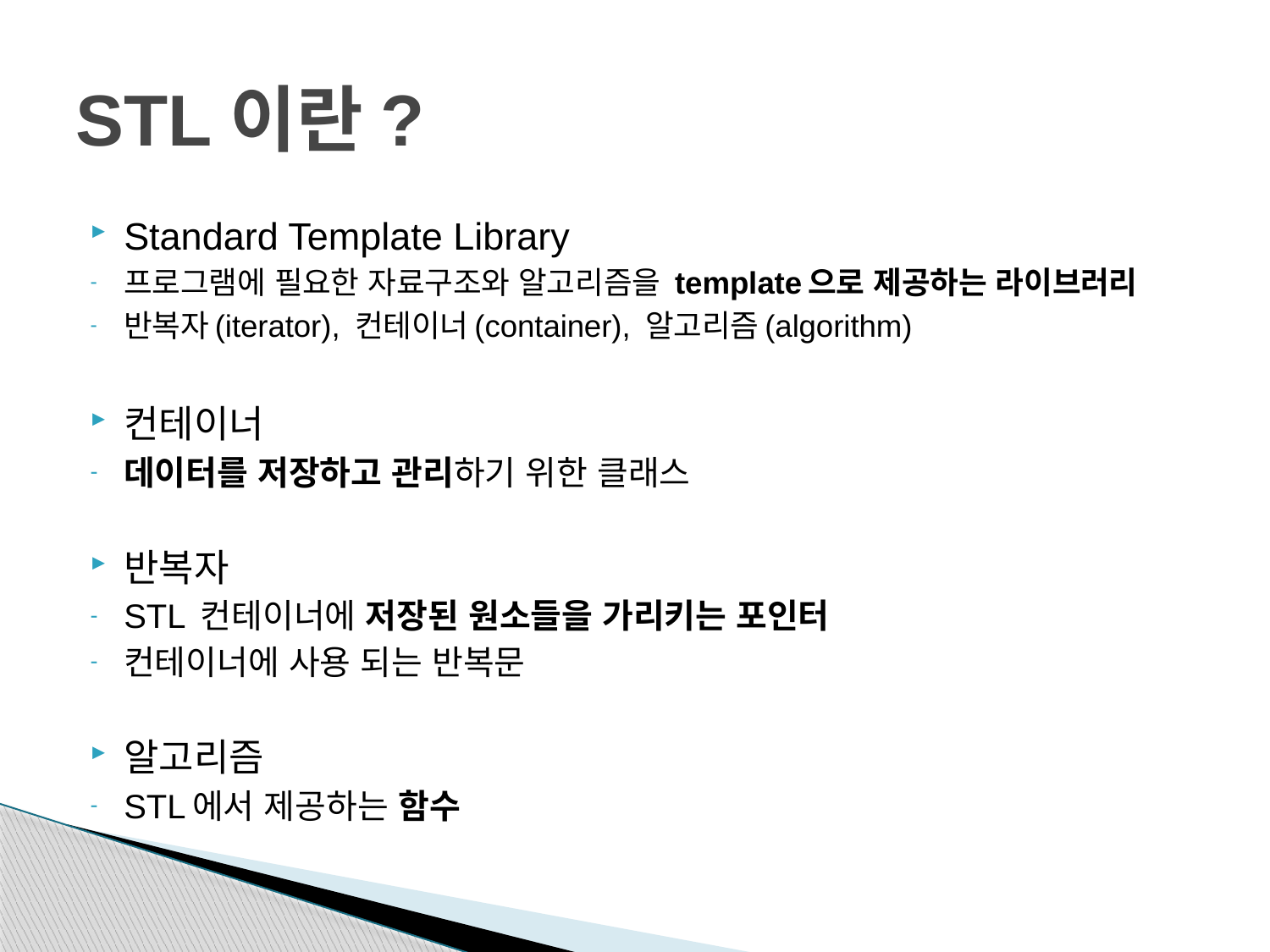

# STL이란?
Standard Template Library
프로그램에 필요한 자료구조와 알고리즘을 template으로 제공하는 라이브러리
반복자(iterator), 컨테이너(container), 알고리즘(algorithm)

컨테이너
데이터를 저장하고 관리하기 위한 클래스

반복자
STL 컨테이너에 저장된 원소들을 가리키는 포인터
컨테이너에 사용 되는 반복문

알고리즘
STL에서 제공하는 함수